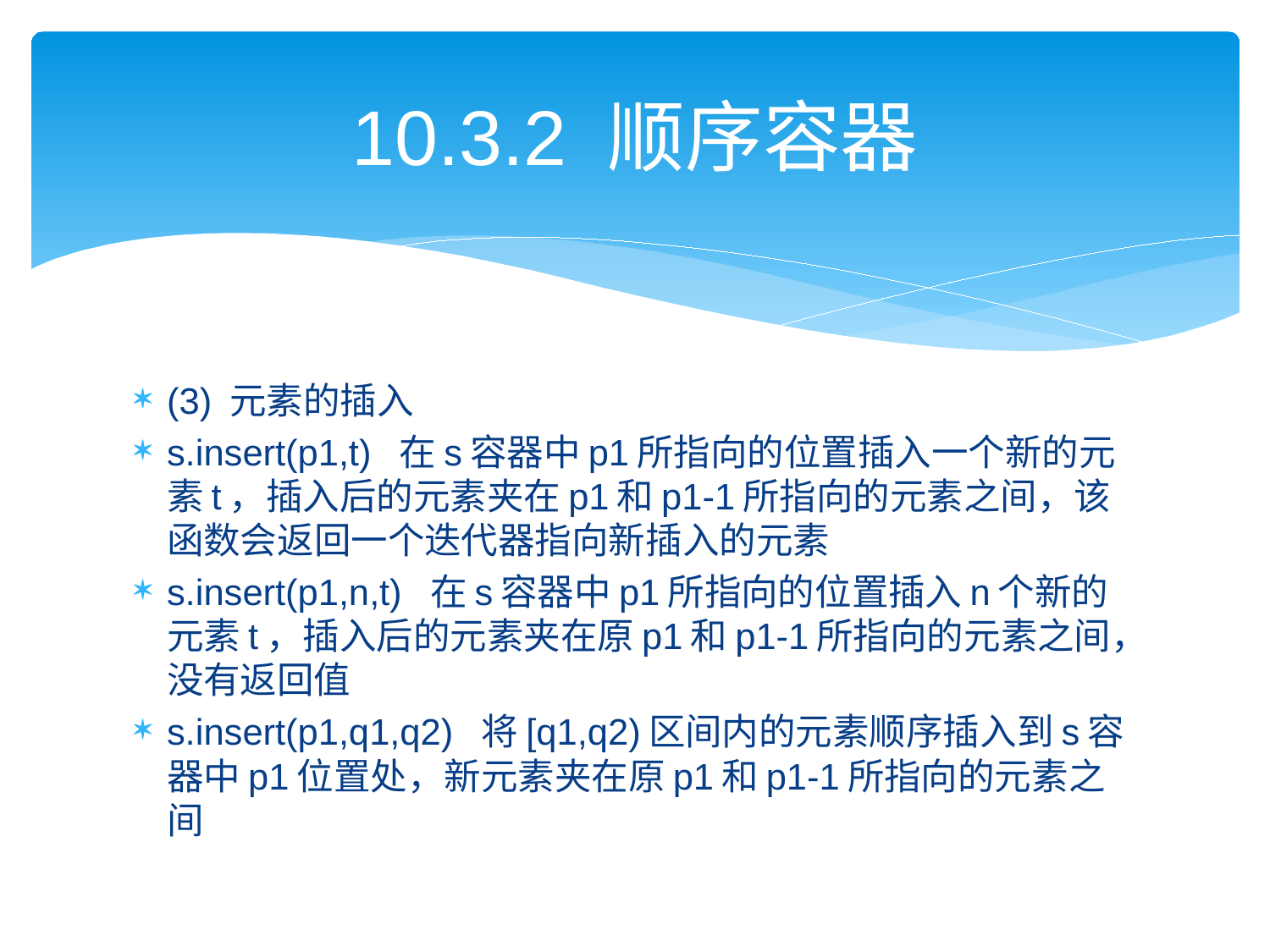

# 10.3.2 顺序容器
(3) 元素的插入
s.insert(p1,t)  在s容器中p1所指向的位置插入一个新的元素t，插入后的元素夹在p1和p1-1所指向的元素之间，该函数会返回一个迭代器指向新插入的元素
s.insert(p1,n,t)  在s容器中p1所指向的位置插入n个新的元素t，插入后的元素夹在原p1和p1-1所指向的元素之间，没有返回值
s.insert(p1,q1,q2)  将[q1,q2)区间内的元素顺序插入到s容器中p1位置处，新元素夹在原p1和p1-1所指向的元素之间